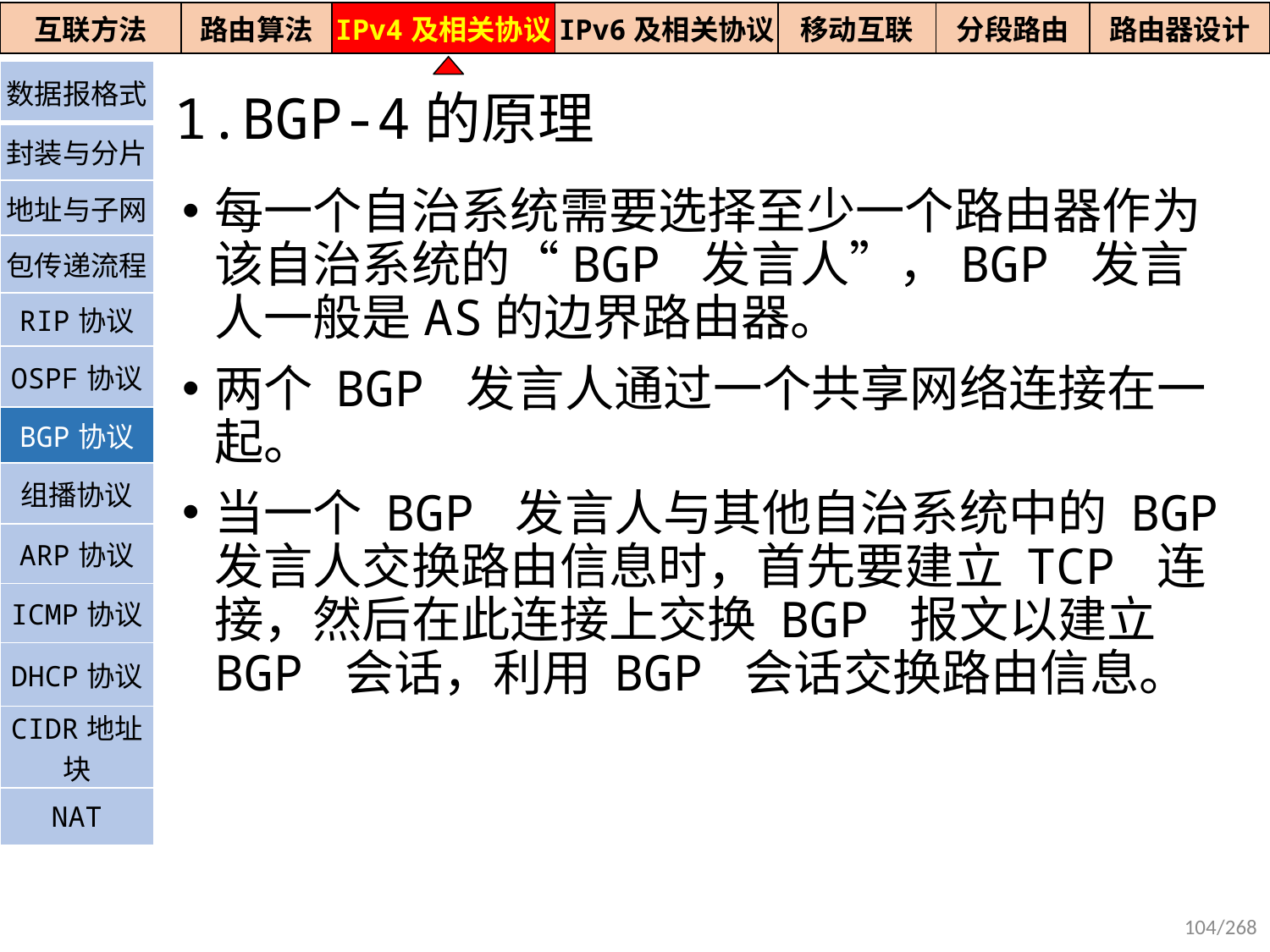

| 互联方法 | 路由算法 | IPv4及相关协议 | IPv6及相关协议 | 移动互联 | 分段路由 | 路由器设计 |
| --- | --- | --- | --- | --- | --- | --- |

| 数据报格式 |
| --- |
| 封装与分片 |
| 地址与子网 |
| 包传递流程 |
| RIP协议 |
| OSPF协议 |
| BGP协议 |
| 组播协议 |
| ARP协议 |
| ICMP协议 |
| DHCP协议 |
| CIDR地址块 |
| NAT |
1.BGP-4的原理
每一个自治系统需要选择至少一个路由器作为该自治系统的“BGP 发言人”，BGP 发言人一般是AS的边界路由器。
两个 BGP 发言人通过一个共享网络连接在一起。
当一个 BGP 发言人与其他自治系统中的 BGP 发言人交换路由信息时，首先要建立 TCP 连接，然后在此连接上交换 BGP 报文以建立 BGP 会话，利用 BGP 会话交换路由信息。
104/268